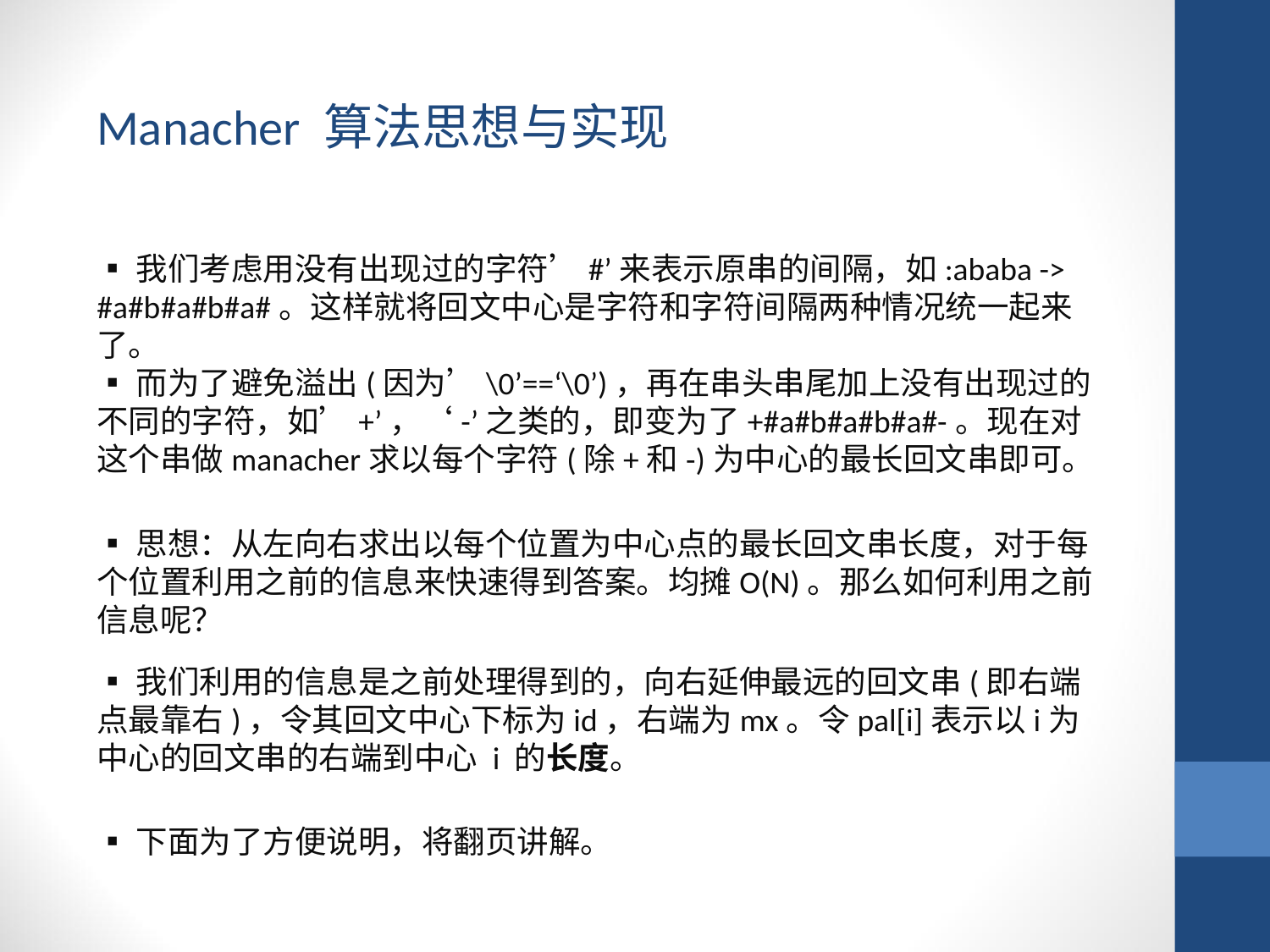

Manacher 算法思想与实现
▪我们考虑用没有出现过的字符’#’来表示原串的间隔，如:ababa -> #a#b#a#b#a#。这样就将回文中心是字符和字符间隔两种情况统一起来了。
▪而为了避免溢出(因为’\0’==‘\0’)，再在串头串尾加上没有出现过的不同的字符，如’+’，‘-’之类的，即变为了+#a#b#a#b#a#-。现在对这个串做manacher求以每个字符(除+和-)为中心的最长回文串即可。
▪思想：从左向右求出以每个位置为中心点的最长回文串长度，对于每个位置利用之前的信息来快速得到答案。均摊O(N)。那么如何利用之前信息呢？
▪我们利用的信息是之前处理得到的，向右延伸最远的回文串(即右端点最靠右)，令其回文中心下标为id，右端为mx。令pal[i]表示以i为中心的回文串的右端到中心 i 的长度。
▪下面为了方便说明，将翻页讲解。